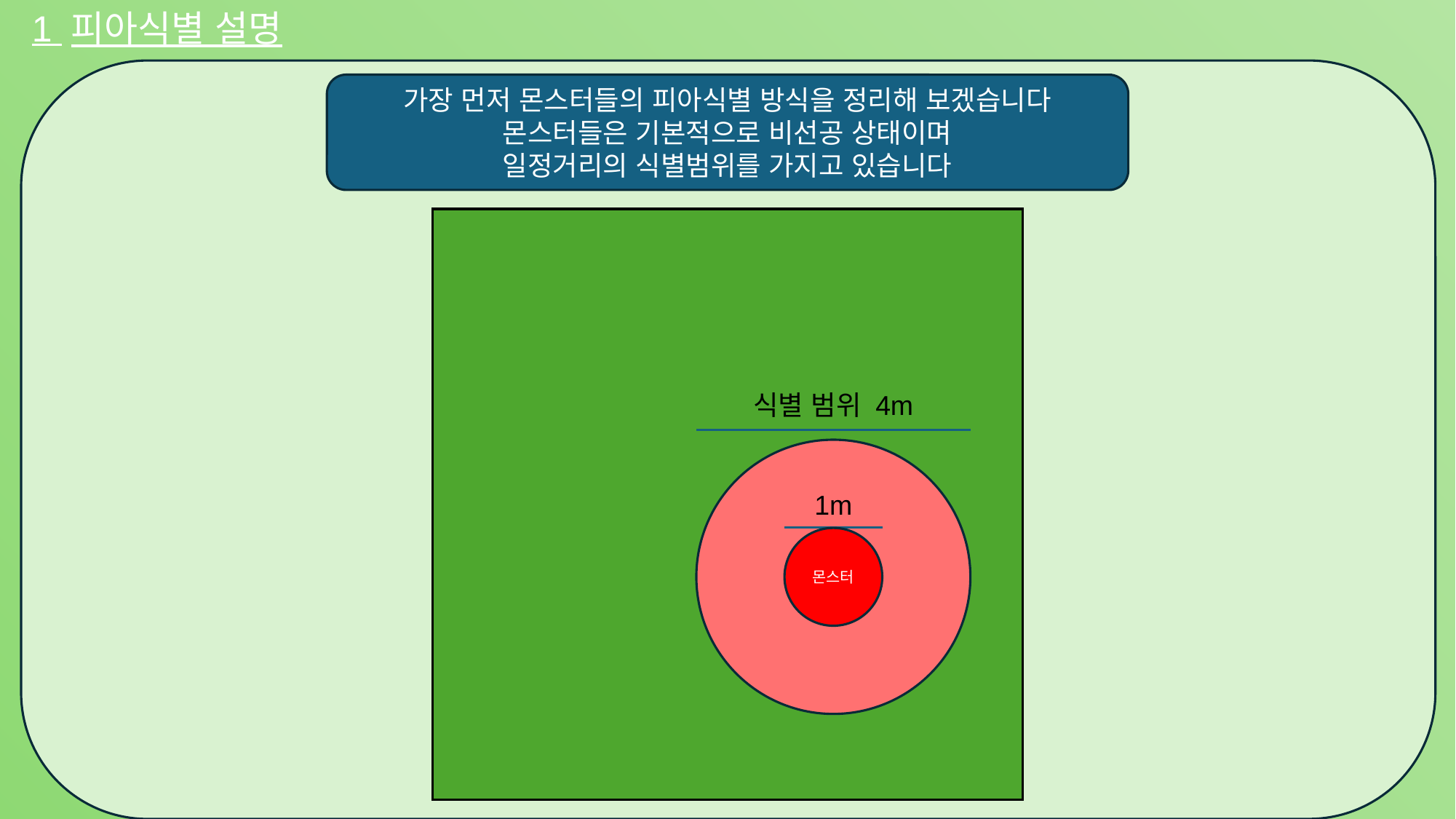

1 피아식별 설명

가장 먼저 몬스터들의 피아식별 방식을 정리해 보겠습니다
몬스터들은 기본적으로 비선공 상태이며
일정거리의 식별범위를 가지고 있습니다

식별 범위 4m

1m
몬스터